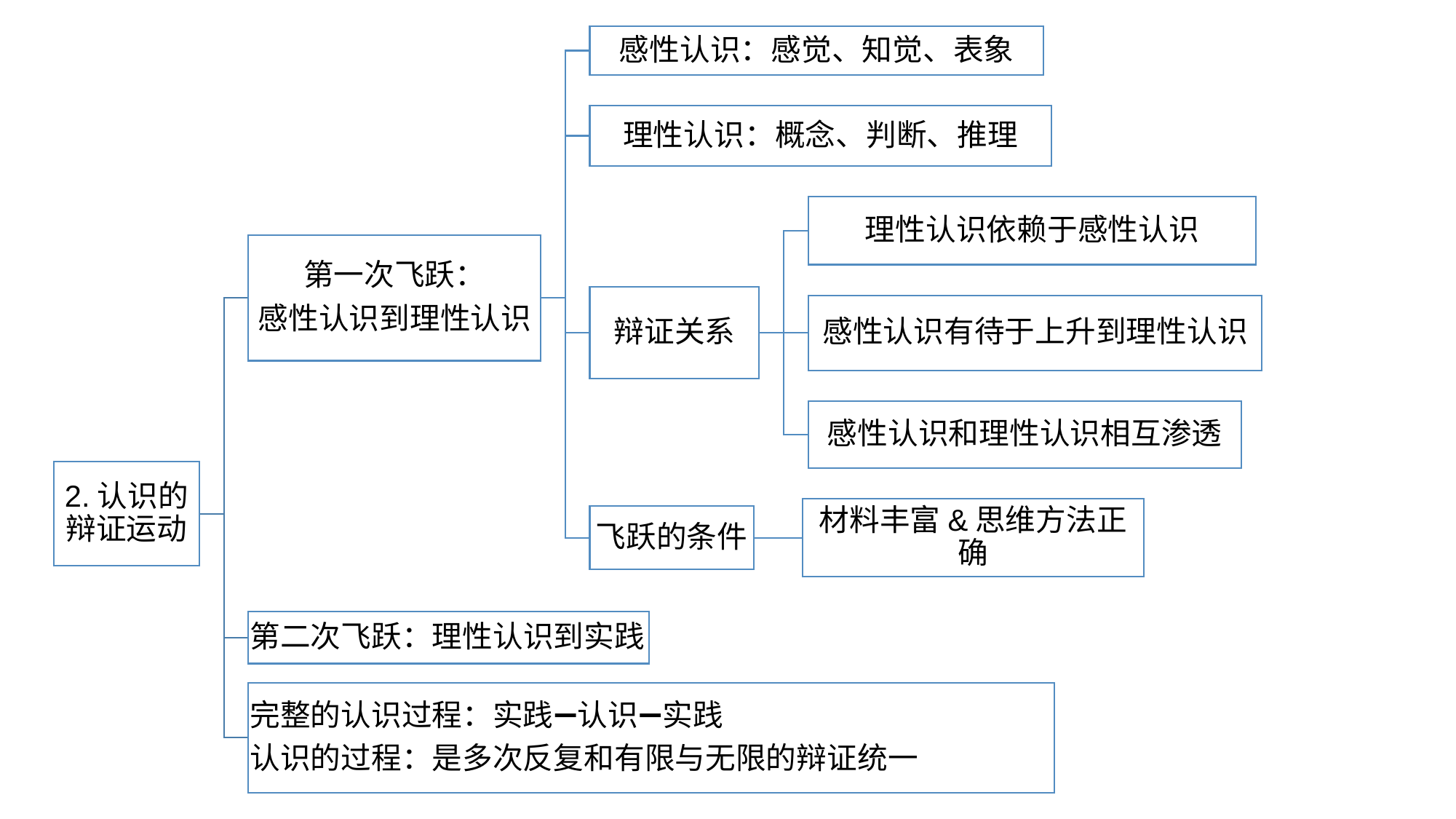

2.认识的辩证运动
第一次飞跃：
感性认识到理性认识
感性认识：感觉、知觉、表象
理性认识：概念、判断、推理
辩证关系
理性认识依赖于感性认识
感性认识有待于上升到理性认识
感性认识和理性认识相互渗透
飞跃的条件
材料丰富&思维方法正确
第二次飞跃：理性认识到实践
完整的认识过程：实践➖认识➖实践
认识的过程：是多次反复和有限与无限的辩证统一